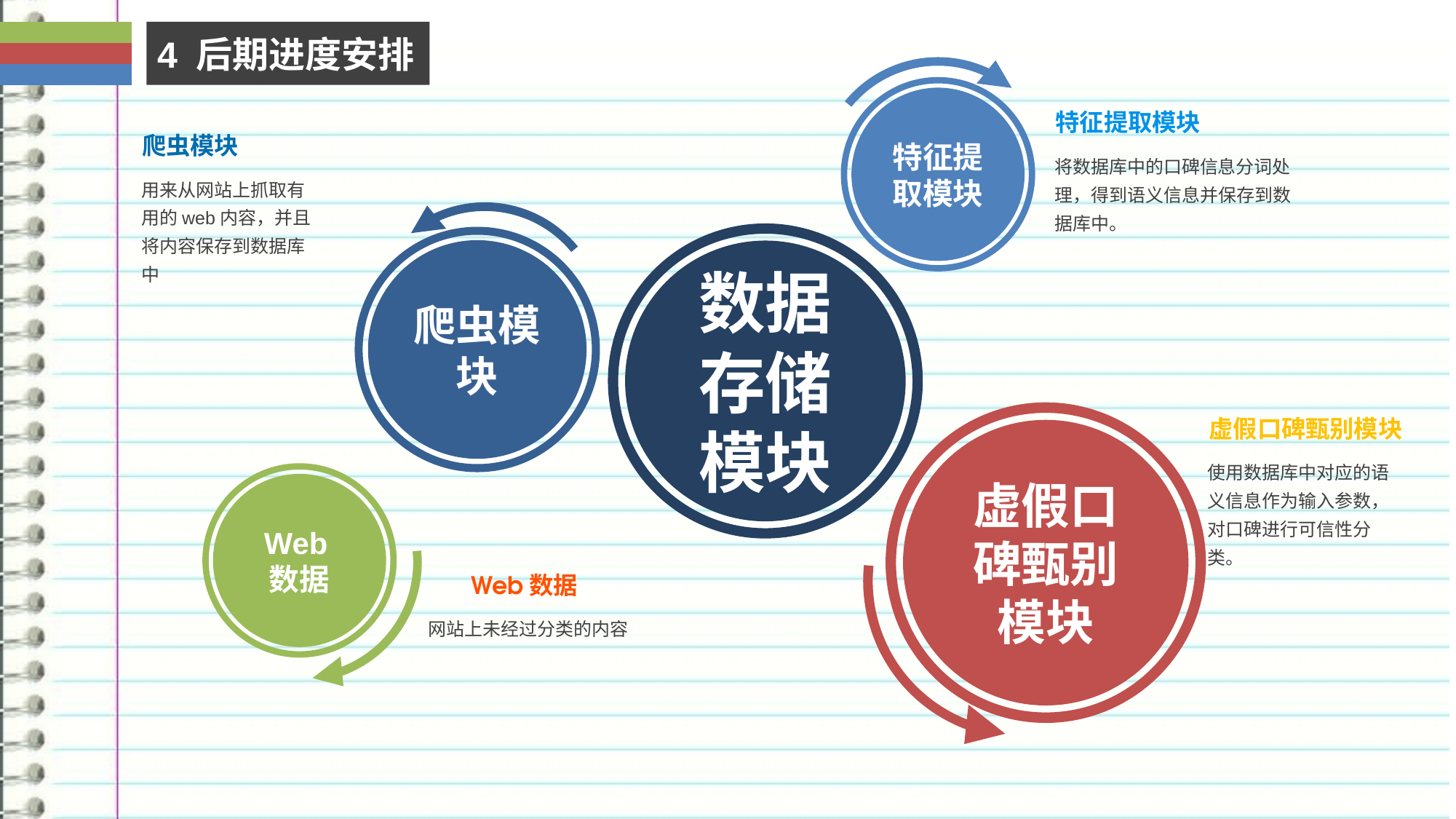

4 后期进度安排

特征提取模块
特征提取模块
爬虫模块
将数据库中的口碑信息分词处理，得到语义信息并保存到数据库中。
用来从网站上抓取有用的web内容，并且将内容保存到数据库中

爬虫模块
数据存储模块
虚假口碑甄别模块

虚假口碑甄别模块

使用数据库中对应的语义信息作为输入参数，对口碑进行可信性分类。

Web数据
Web数据
网站上未经过分类的内容